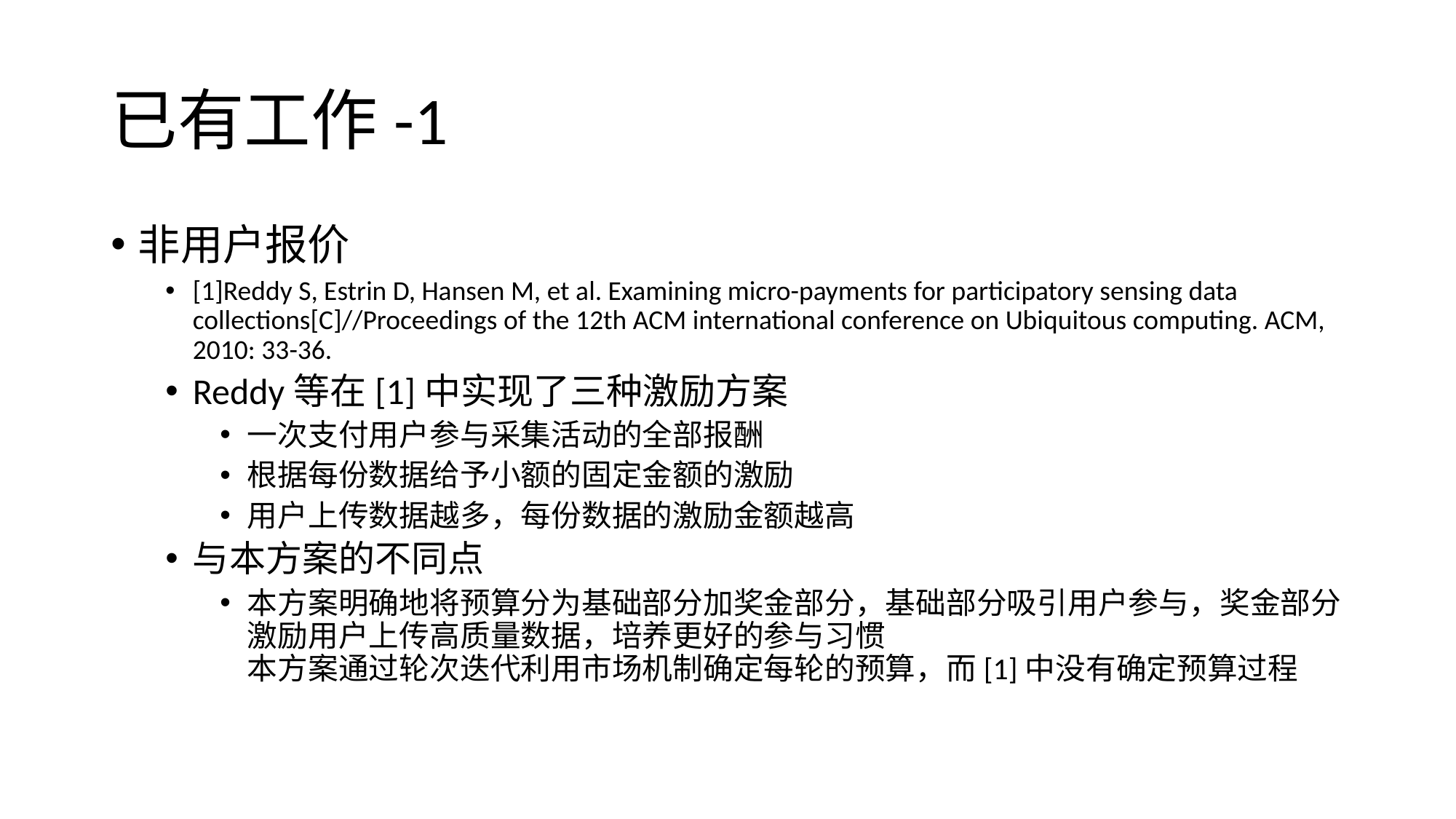

# 已有工作-1
非用户报价
[1]Reddy S, Estrin D, Hansen M, et al. Examining micro-payments for participatory sensing data collections[C]//Proceedings of the 12th ACM international conference on Ubiquitous computing. ACM, 2010: 33-36.
Reddy等在[1]中实现了三种激励方案
一次支付用户参与采集活动的全部报酬
根据每份数据给予小额的固定金额的激励
用户上传数据越多，每份数据的激励金额越高
与本方案的不同点
本方案明确地将预算分为基础部分加奖金部分，基础部分吸引用户参与，奖金部分激励用户上传高质量数据，培养更好的参与习惯
本方案通过轮次迭代利用市场机制确定每轮的预算，而[1]中没有确定预算过程